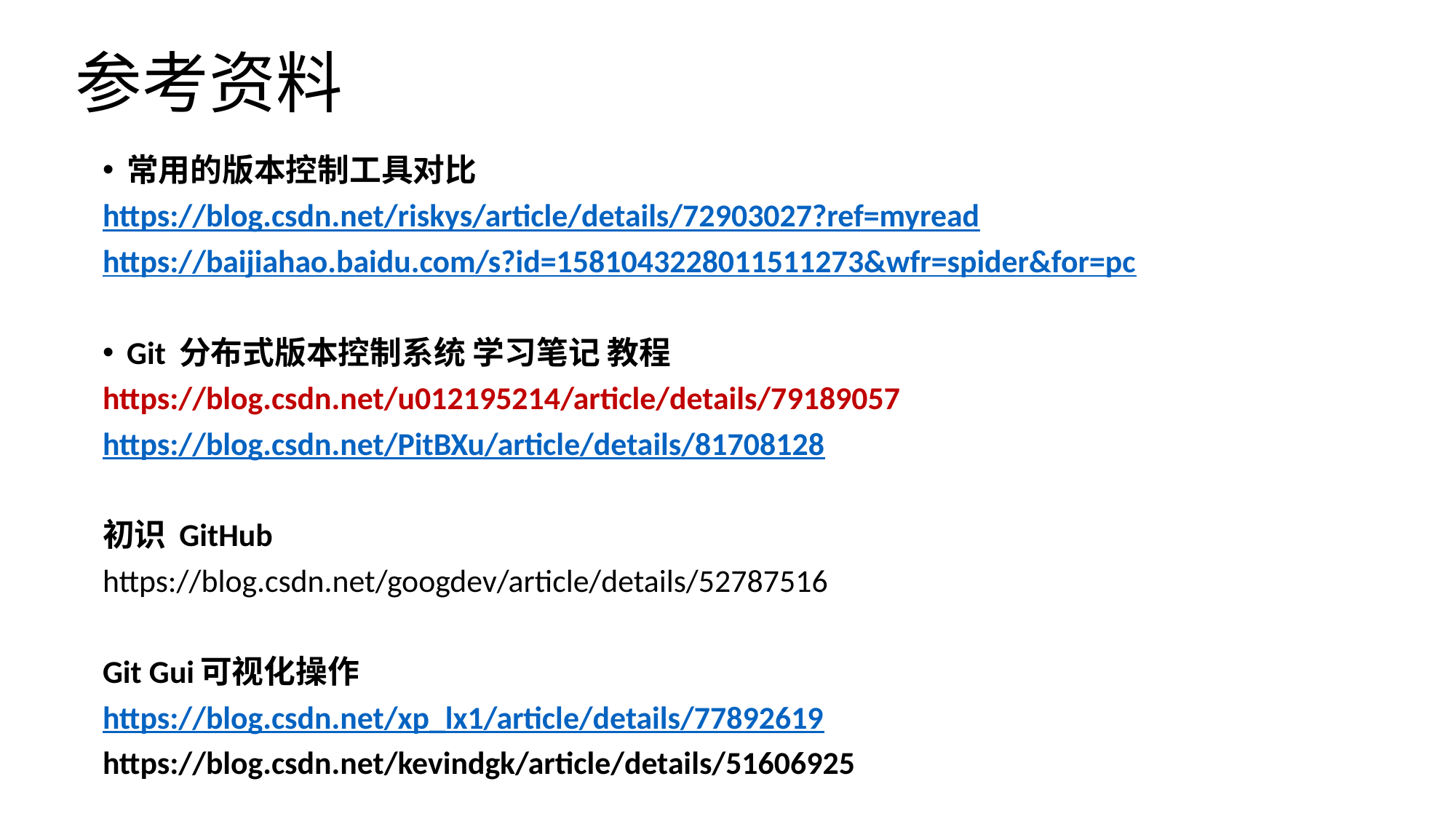

# 参考资料
常用的版本控制工具对比
https://blog.csdn.net/riskys/article/details/72903027?ref=myread
https://baijiahao.baidu.com/s?id=1581043228011511273&wfr=spider&for=pc

Git 分布式版本控制系统 学习笔记 教程
https://blog.csdn.net/u012195214/article/details/79189057
https://blog.csdn.net/PitBXu/article/details/81708128

初识 GitHub
https://blog.csdn.net/googdev/article/details/52787516

Git Gui可视化操作
https://blog.csdn.net/xp_lx1/article/details/77892619
https://blog.csdn.net/kevindgk/article/details/51606925